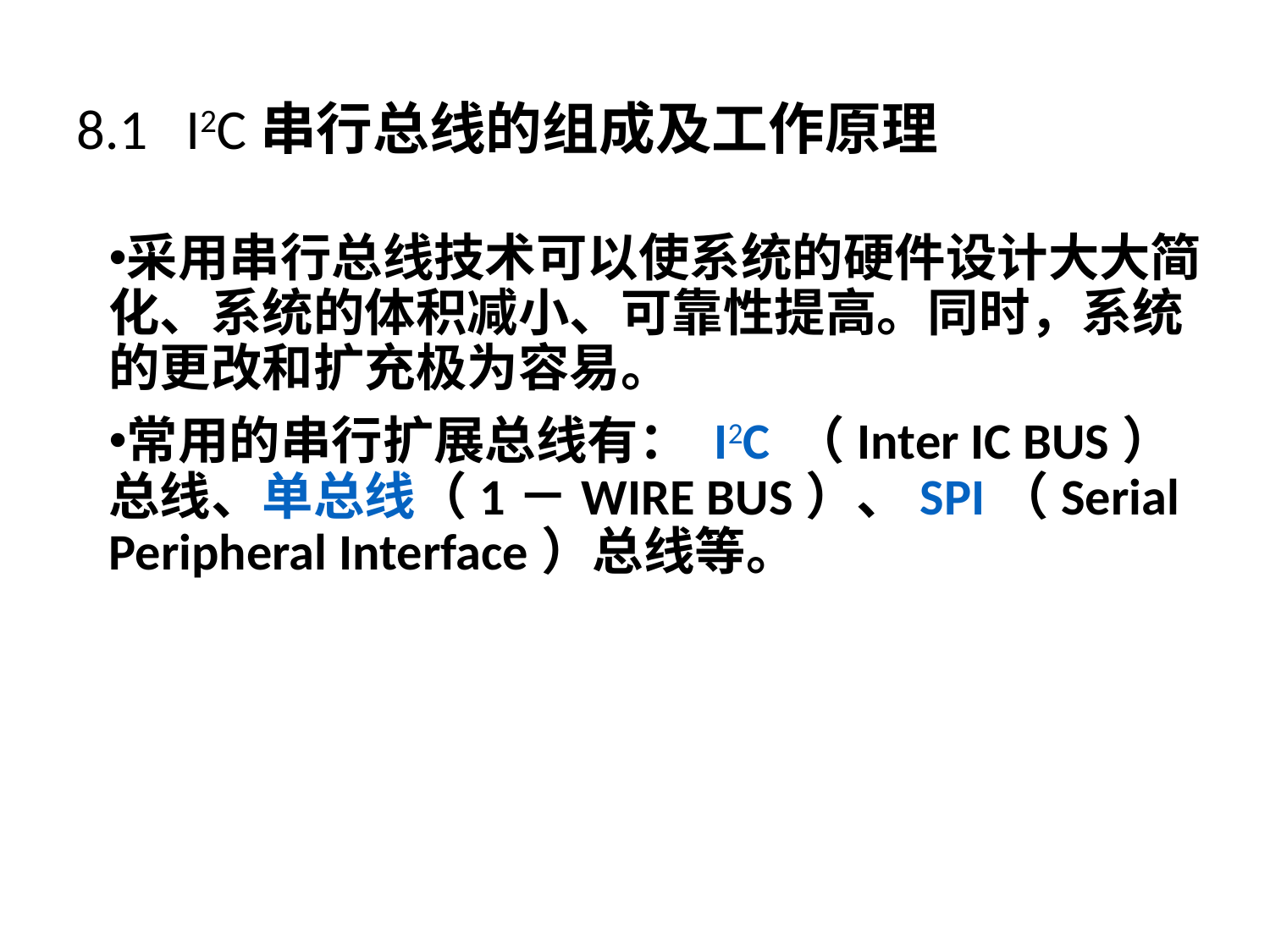

# 8.1   I2C串行总线的组成及工作原理
采用串行总线技术可以使系统的硬件设计大大简化、系统的体积减小、可靠性提高。同时，系统的更改和扩充极为容易。
常用的串行扩展总线有： I2C （Inter IC BUS）总线、单总线（1－WIRE BUS）、SPI（Serial Peripheral Interface）总线等。